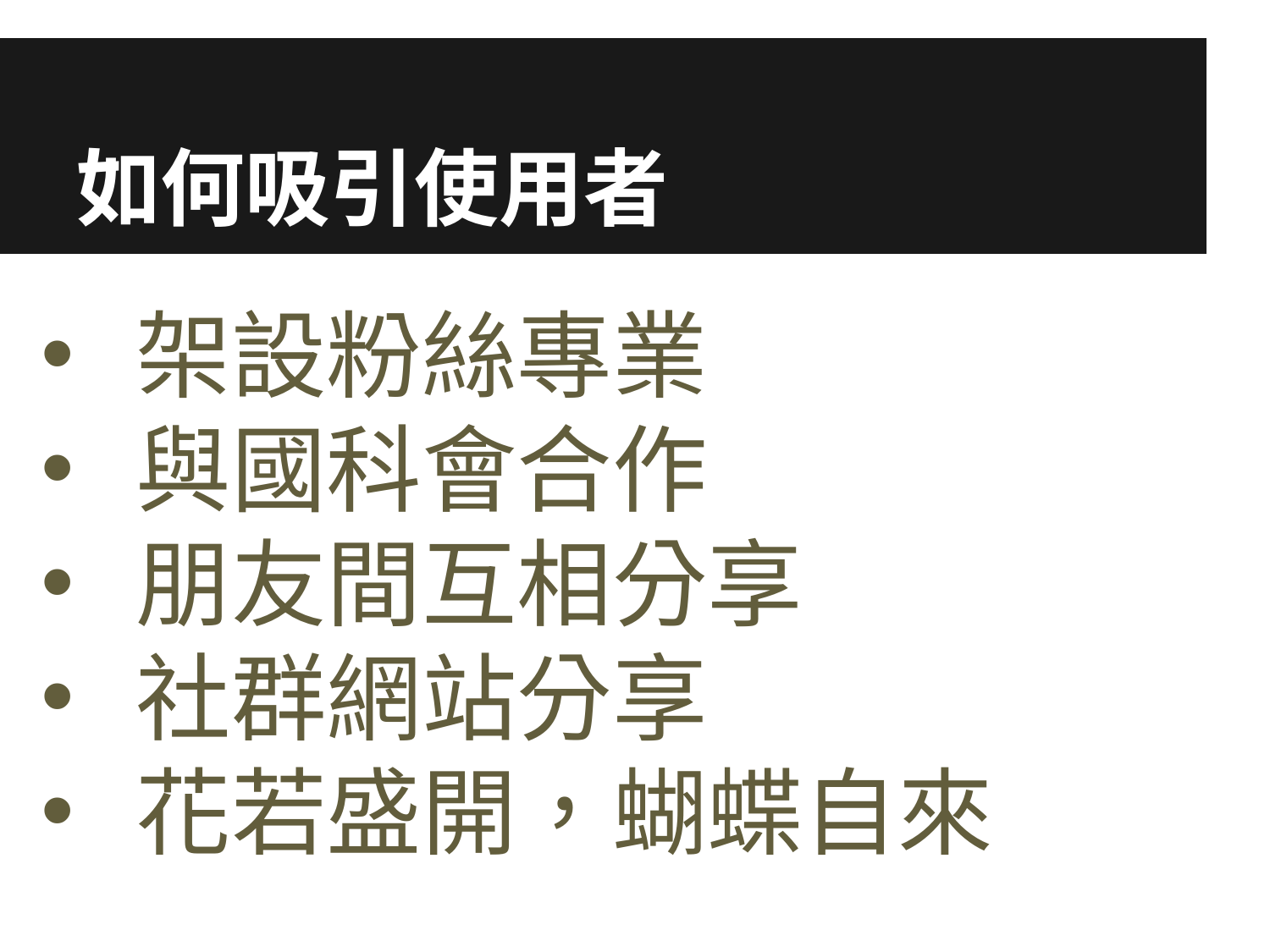

# 如何吸引使用者
架設粉絲專業
與國科會合作
朋友間互相分享
社群網站分享
花若盛開，蝴蝶自來